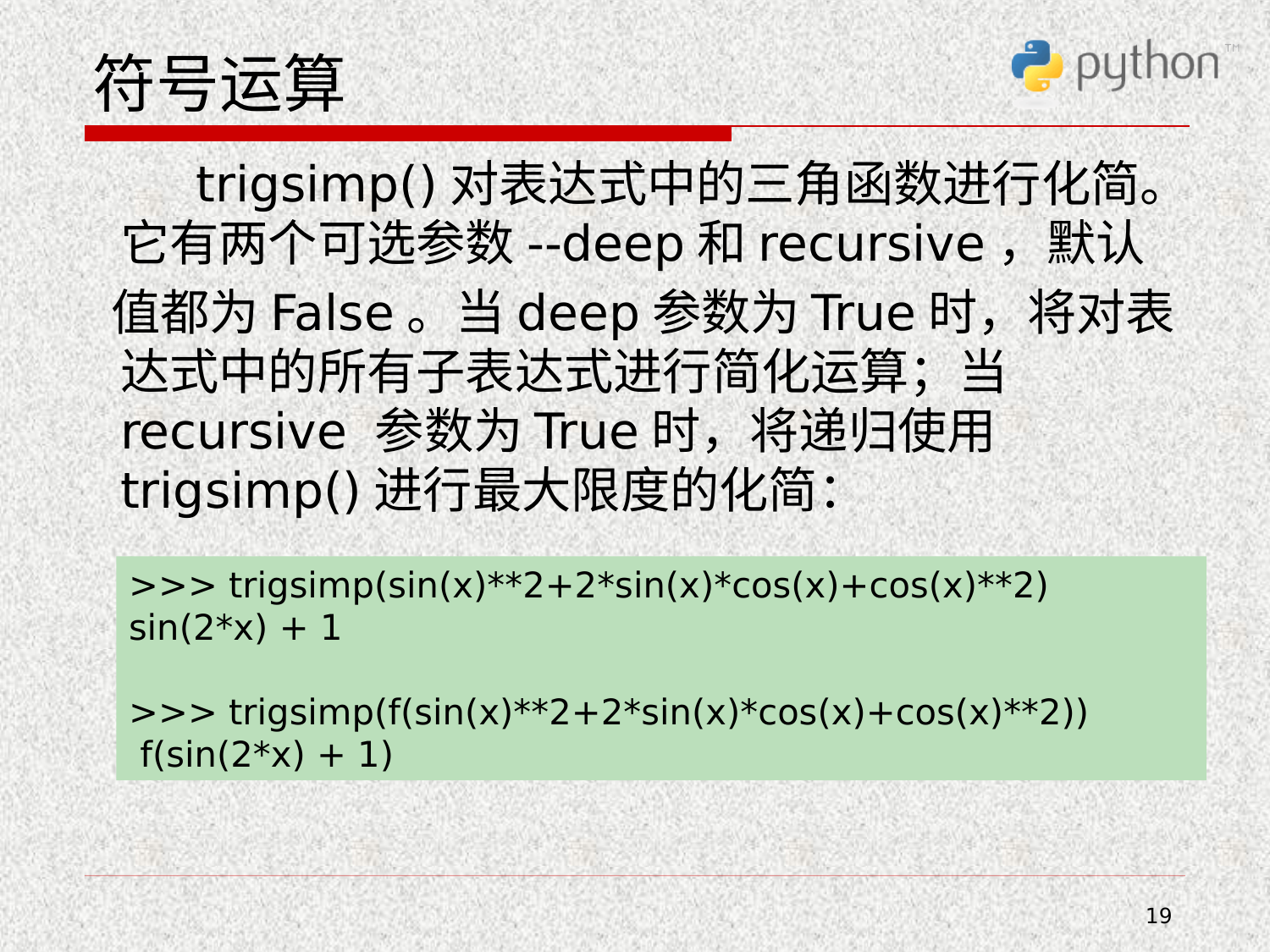

# 符号运算
         trigsimp()对表达式中的三角函数进行化简。它有两个可选参数--deep和recursive，默认
    值都为False。当deep参数为True时，将对表达式中的所有子表达式进行简化运算；当recursive 参数为True时，将递归使用trigsimp()进行最大限度的化简：
>>> trigsimp(sin(x)**2+2*sin(x)*cos(x)+cos(x)**2)
sin(2*x) + 1

>>> trigsimp(f(sin(x)**2+2*sin(x)*cos(x)+cos(x)**2))
 f(sin(2*x) + 1)
19